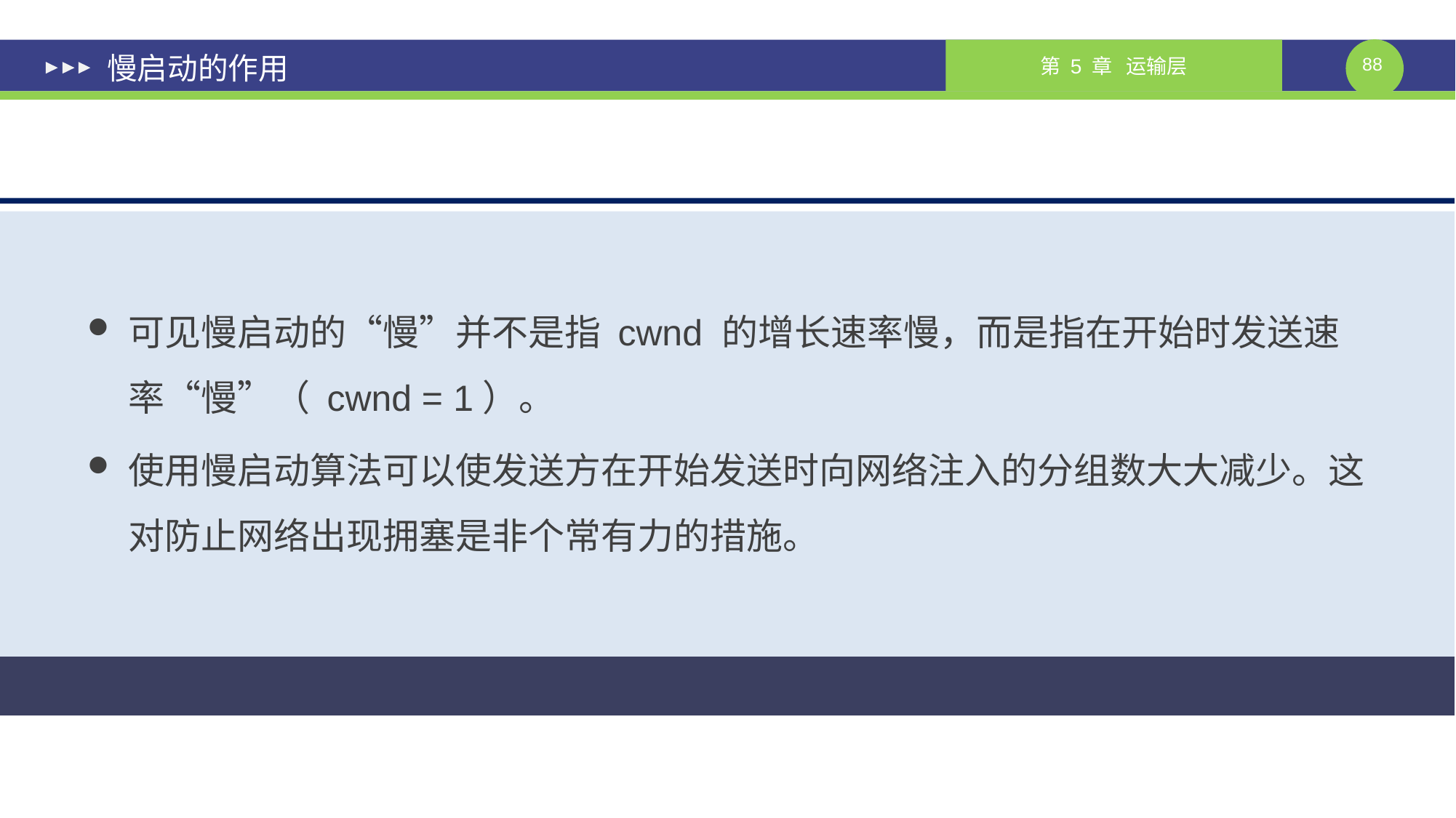

# 慢启动的作用

可见慢启动的“慢”并不是指 cwnd 的增长速率慢，而是指在开始时发送速率“慢”（ cwnd = 1）。
使用慢启动算法可以使发送方在开始发送时向网络注入的分组数大大减少。这对防止网络出现拥塞是非个常有力的措施。

课件制作人：谢钧  谢希仁